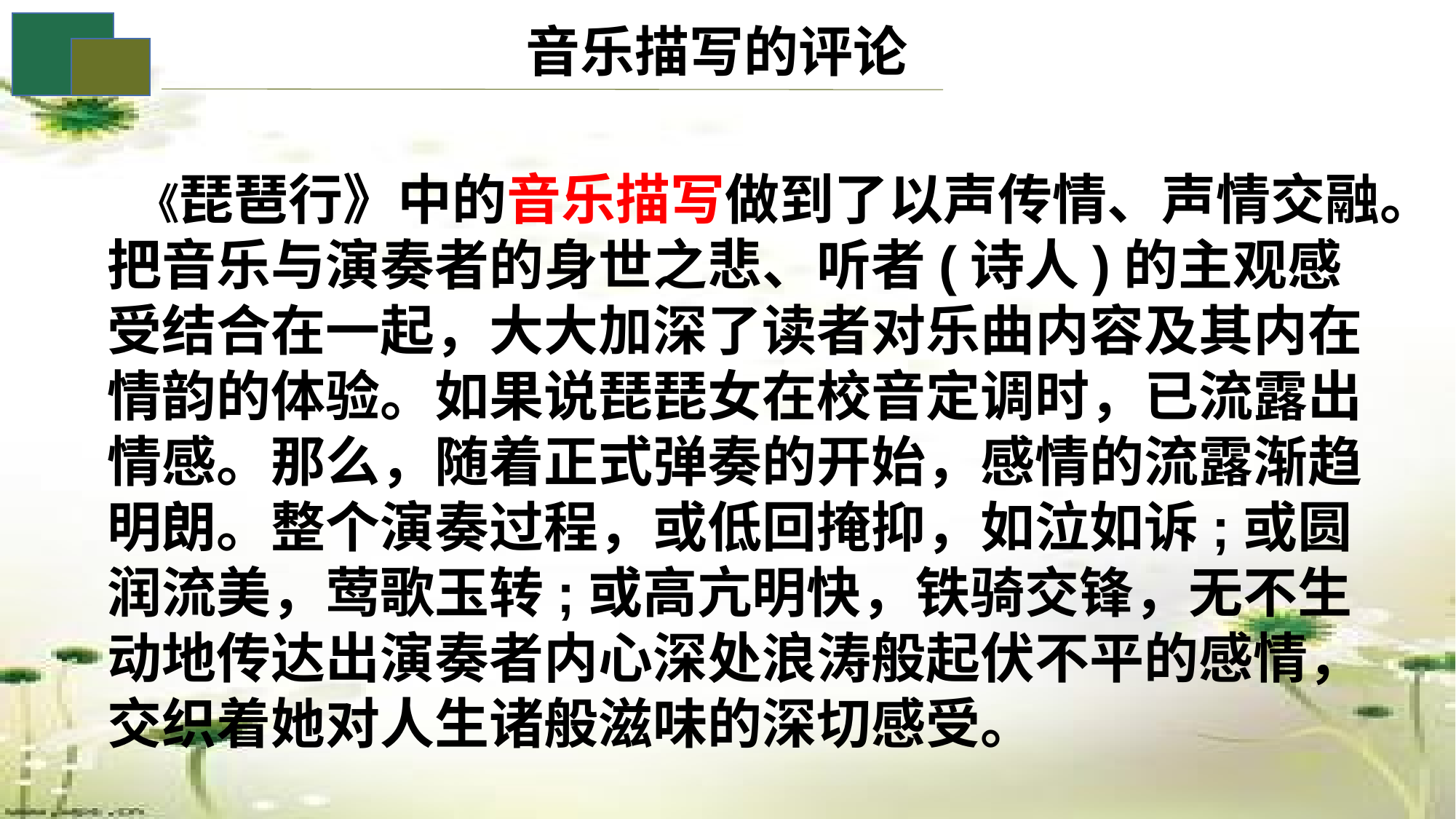

音乐描写的评论

  《琵琶行》中的音乐描写做到了以声传情、声情交融。把音乐与演奏者的身世之悲、听者(诗人)的主观感受结合在一起，大大加深了读者对乐曲内容及其内在情韵的体验。如果说琵琵女在校音定调时，已流露出情感。那么，随着正式弹奏的开始，感情的流露渐趋明朗。整个演奏过程，或低回掩抑，如泣如诉;或圆润流美，莺歌玉转;或高亢明快，铁骑交锋，无不生动地传达出演奏者内心深处浪涛般起伏不平的感情，交织着她对人生诸般滋味的深切感受。